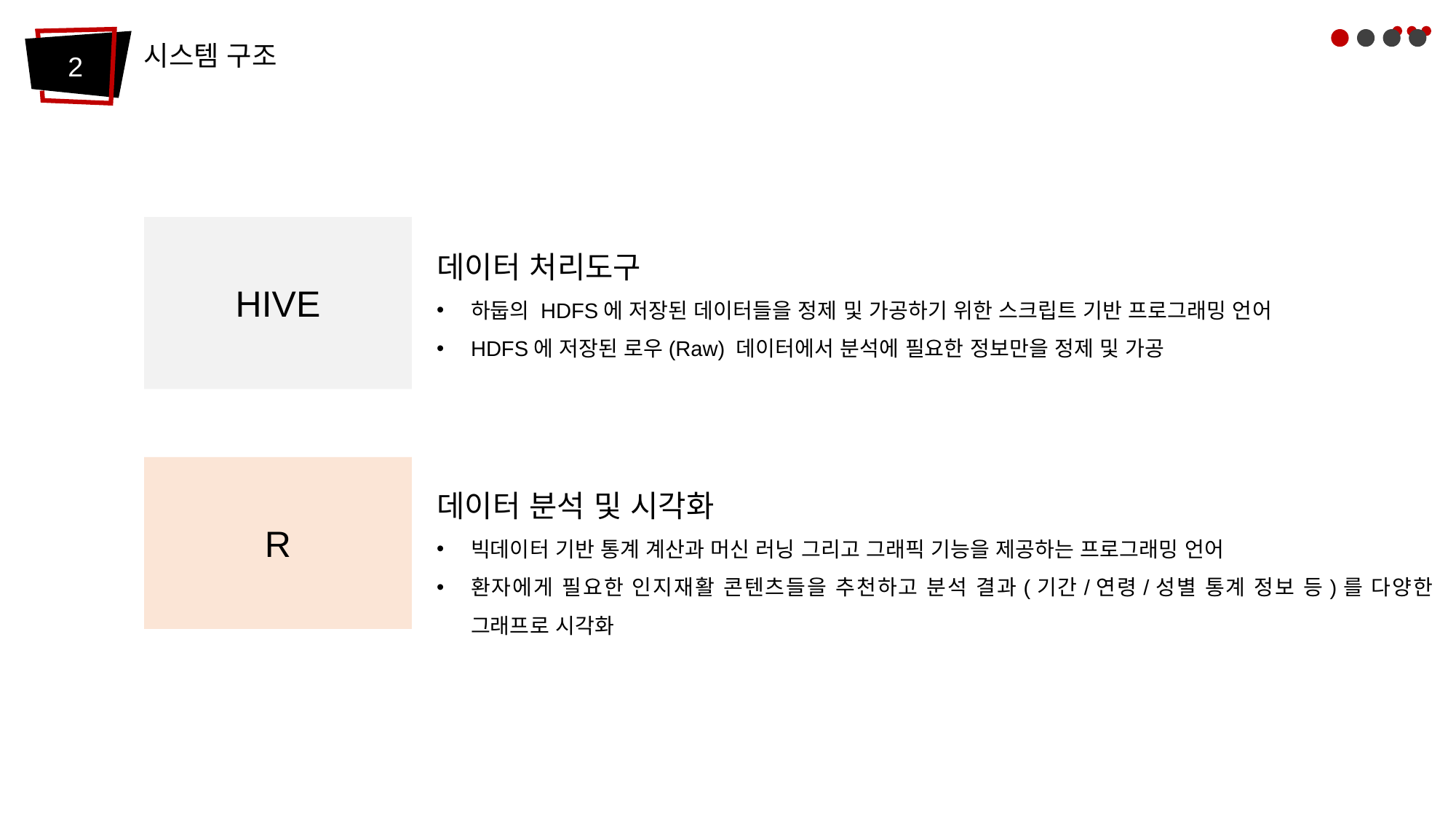

시스템 구조

2

HIVE
데이터 처리도구
하둡의 HDFS에 저장된 데이터들을 정제 및 가공하기 위한 스크립트 기반 프로그래밍 언어
HDFS에 저장된 로우(Raw) 데이터에서 분석에 필요한 정보만을 정제 및 가공

R
데이터 분석 및 시각화
빅데이터 기반 통계 계산과 머신 러닝 그리고 그래픽 기능을 제공하는 프로그래밍 언어
환자에게 필요한 인지재활 콘텐츠들을 추천하고 분석 결과(기간/연령/성별 통계 정보 등)를 다양한 그래프로 시각화